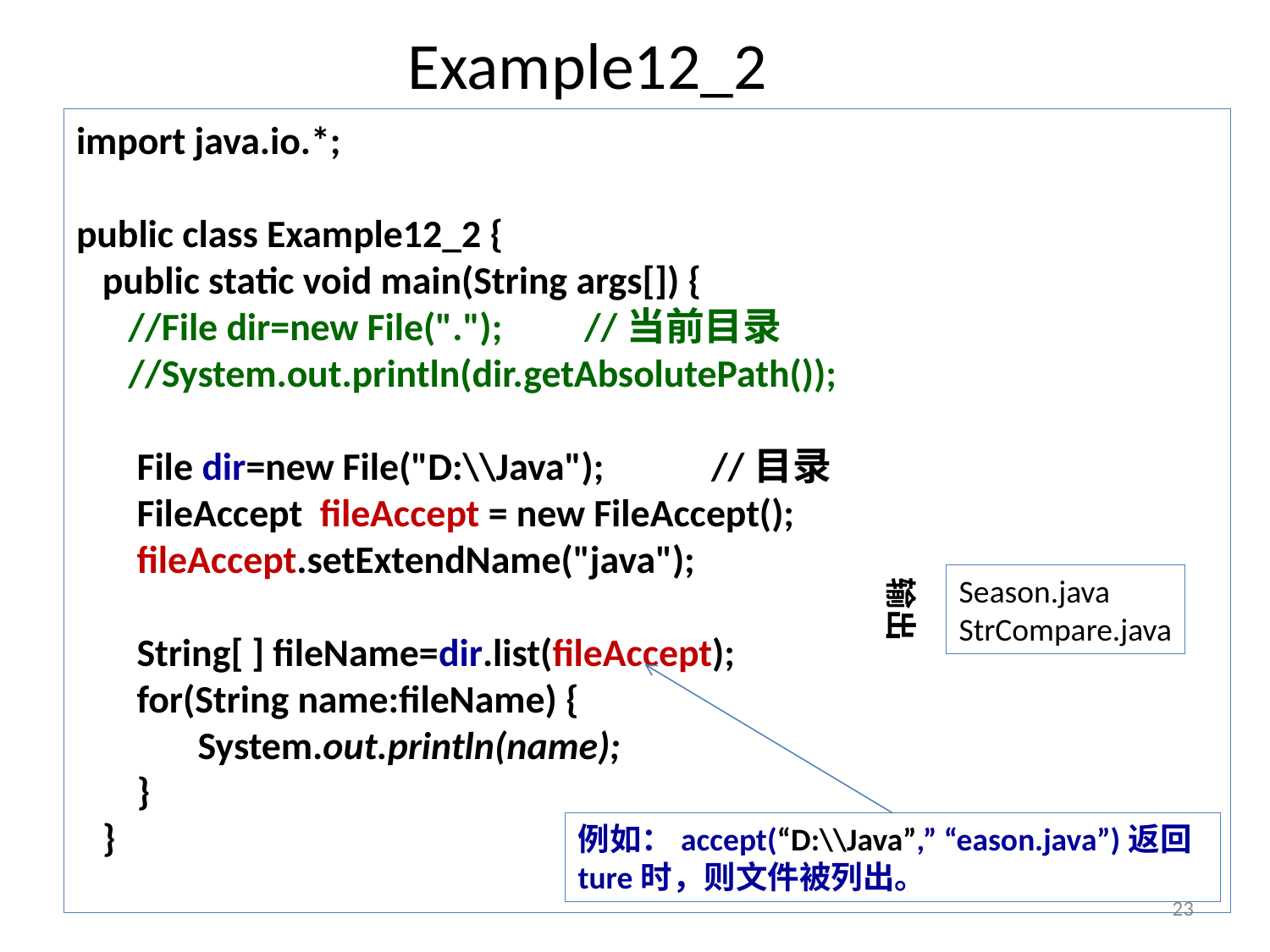

# Example12_2
import java.io.*;

public class Example12_2 {
   public static void main(String args[]) {
      //File dir=new File(".");	//当前目录
      //System.out.println(dir.getAbsolutePath());

       File dir=new File("D:\\Java");	//目录
       FileAccept  fileAccept = new FileAccept();
       fileAccept.setExtendName("java");

       String[ ] fileName=dir.list(fileAccept);
       for(String name:fileName) {
              System.out.println(name);
       }
   }

输出
Season.java
StrCompare.java
例如：accept(“D:\\Java”,” “eason.java”)返回ture时，则文件被列出。
23